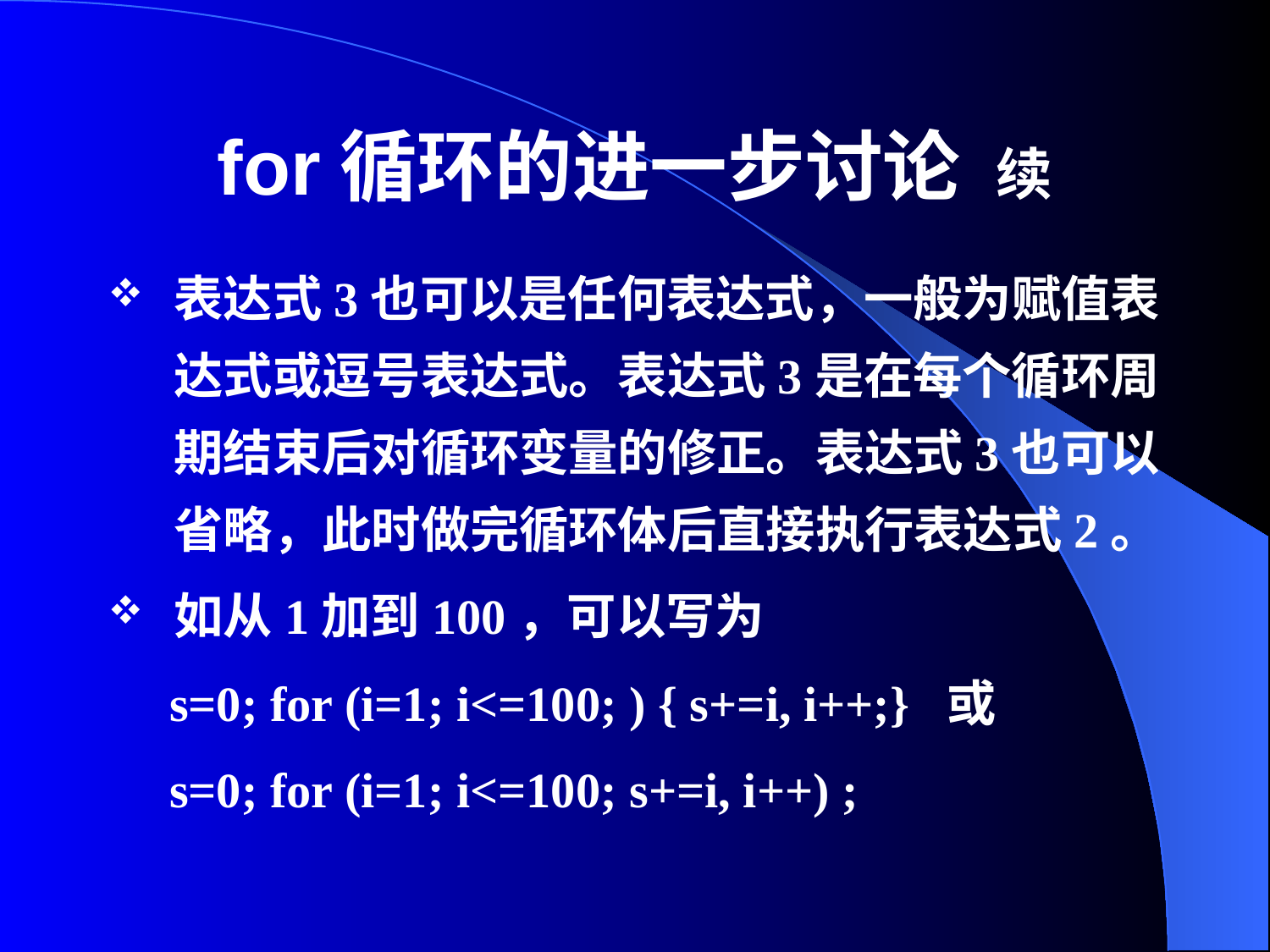

# for循环的进一步讨论  续
表达式3也可以是任何表达式，一般为赋值表达式或逗号表达式。表达式3是在每个循环周期结束后对循环变量的修正。表达式3也可以省略，此时做完循环体后直接执行表达式2。
如从1加到100，可以写为
     s=0; for (i=1; i<=100; ) { s+=i, i++;}  或
     s=0; for (i=1; i<=100; s+=i, i++) ;